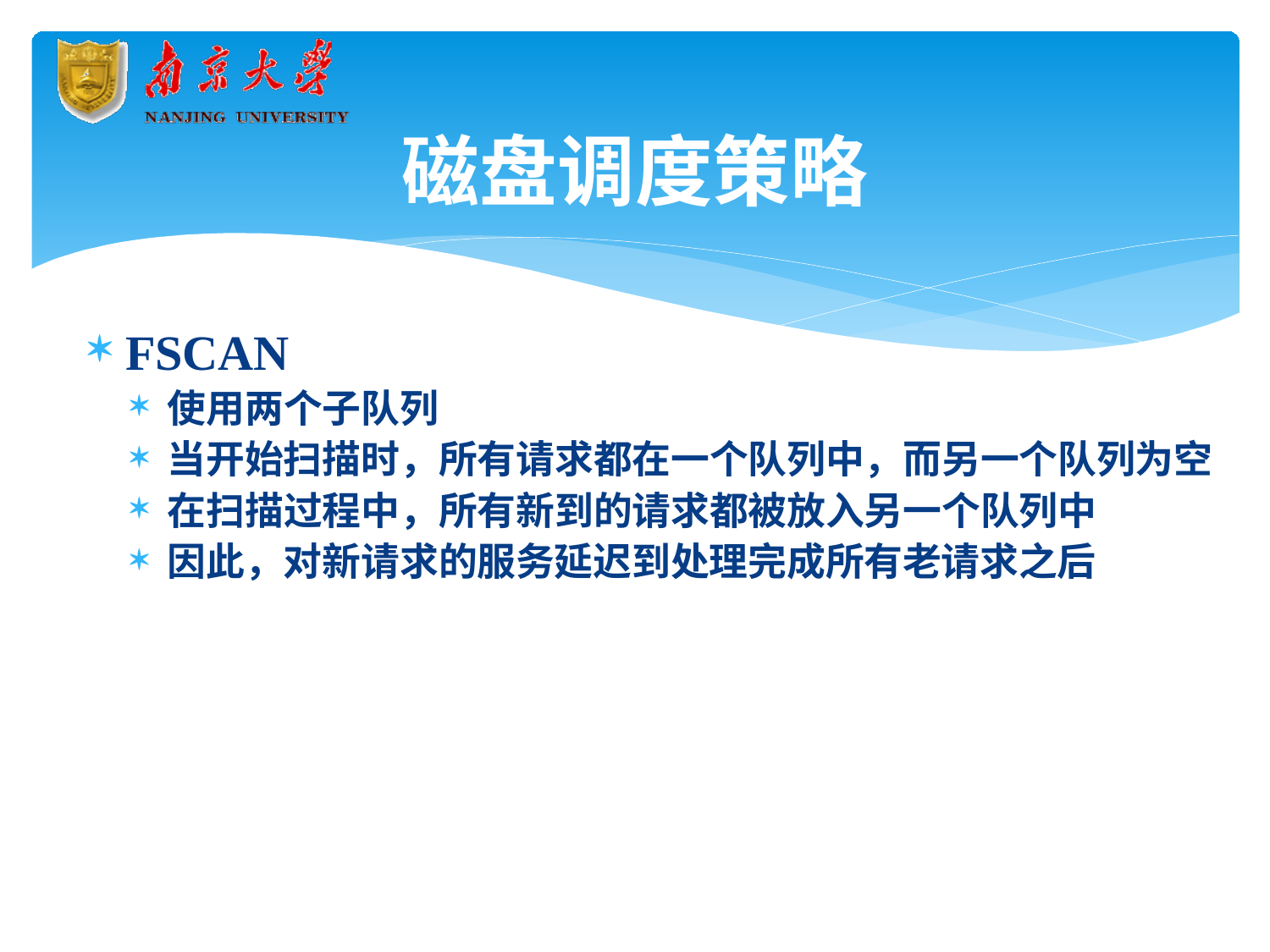

# 磁盘调度策略
FSCAN
使用两个子队列
当开始扫描时，所有请求都在一个队列中，而另一个队列为空
在扫描过程中，所有新到的请求都被放入另一个队列中
因此，对新请求的服务延迟到处理完成所有老请求之后